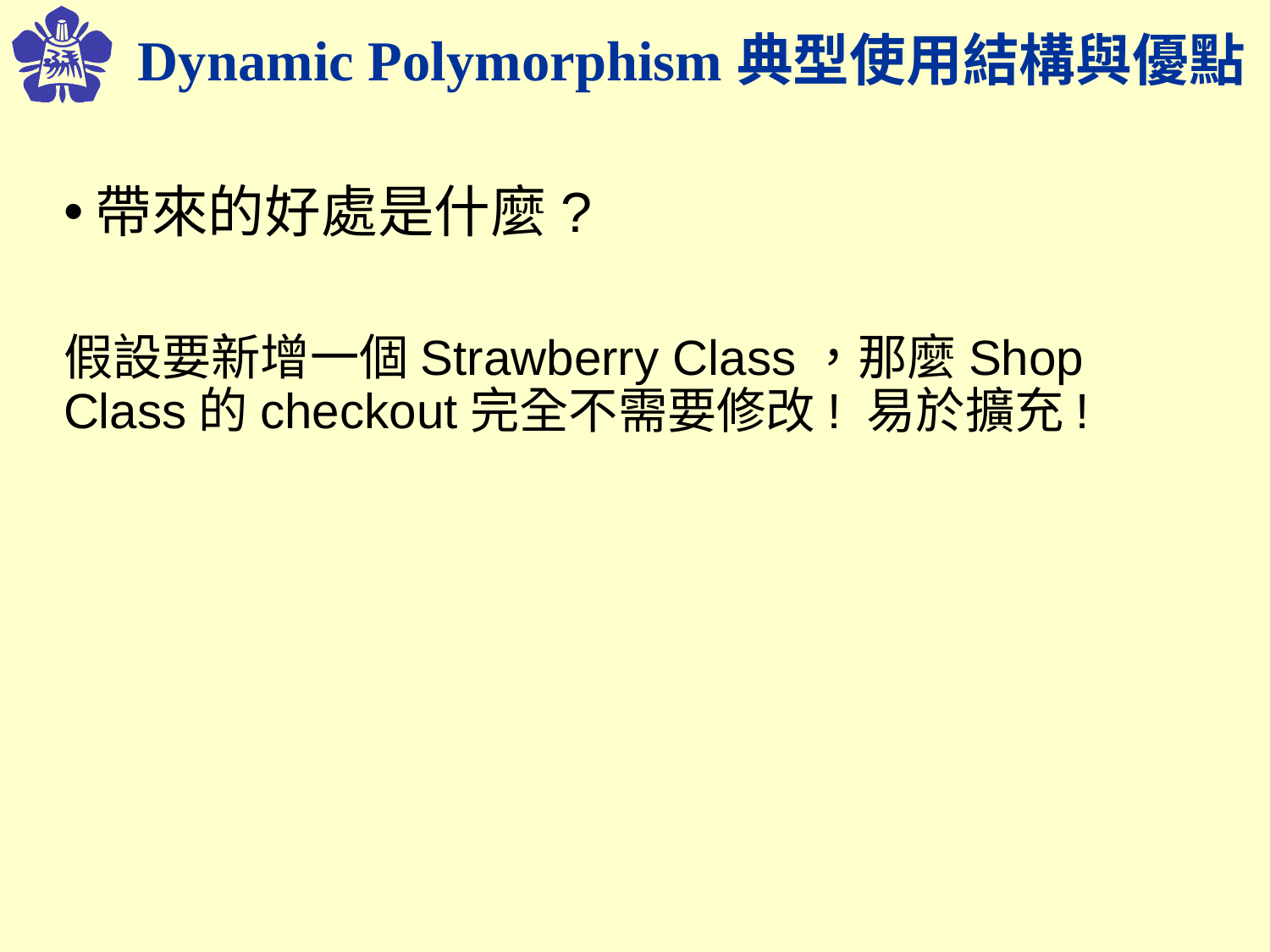

# Dynamic Polymorphism典型使用結構與優點
帶來的好處是什麼?

假設要新增一個Strawberry Class，那麼Shop Class的checkout完全不需要修改! 易於擴充!